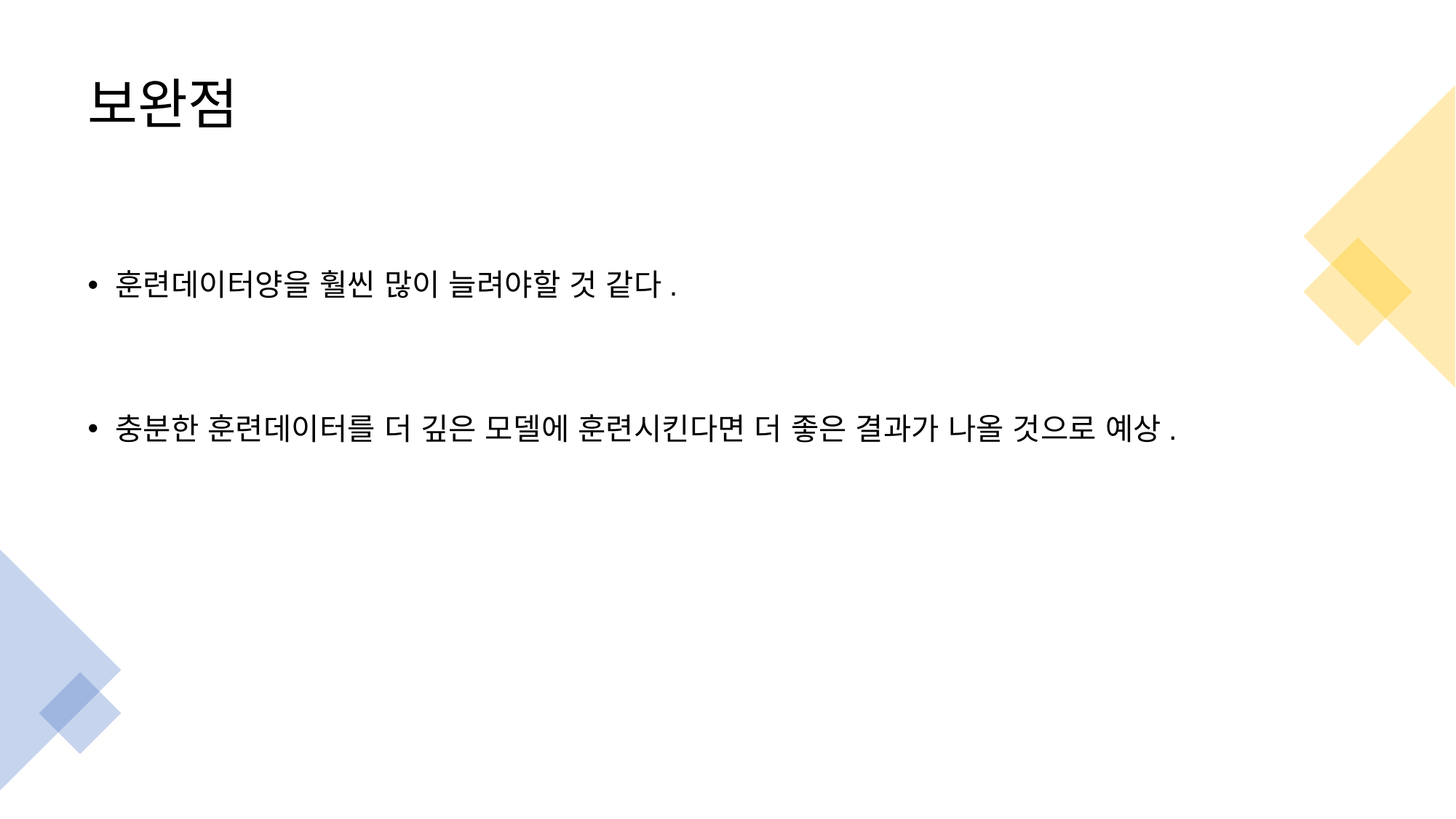

# 보완점

훈련데이터양을 훨씬 많이 늘려야할 것 같다.

충분한 훈련데이터를 더 깊은 모델에 훈련시킨다면 더 좋은 결과가 나올 것으로 예상.